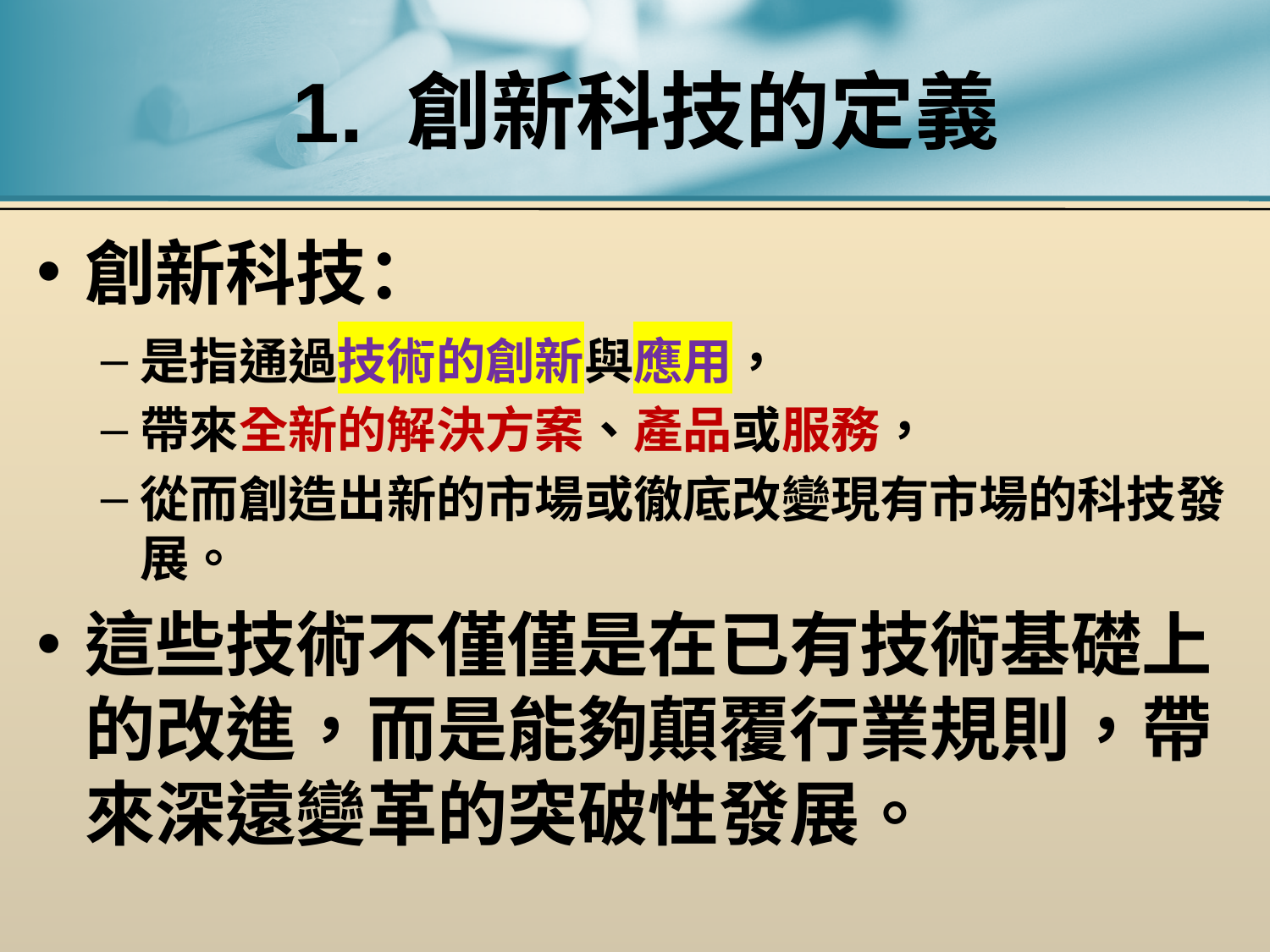

# 1. 創新科技的定義
創新科技：
是指通過技術的創新與應用，
帶來全新的解決方案、產品或服務，
從而創造出新的市場或徹底改變現有市場的科技發展。
這些技術不僅僅是在已有技術基礎上的改進，而是能夠顛覆行業規則，帶來深遠變革的突破性發展。